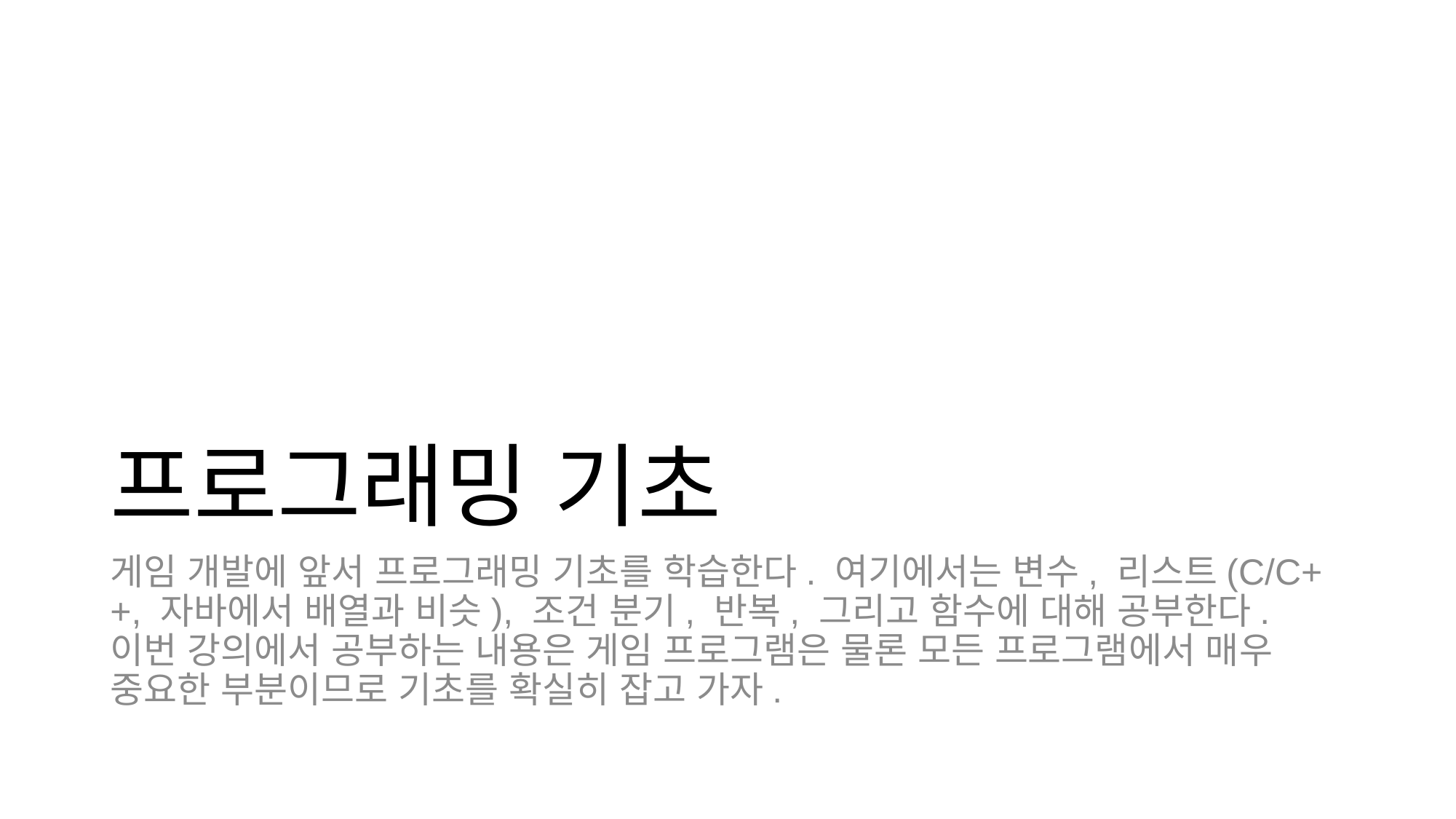

# 프로그래밍 기초
게임 개발에 앞서 프로그래밍 기초를 학습한다. 여기에서는 변수, 리스트(C/C++, 자바에서 배열과 비슷), 조건 분기, 반복, 그리고 함수에 대해 공부한다. 이번 강의에서 공부하는 내용은 게임 프로그램은 물론 모든 프로그램에서 매우 중요한 부분이므로 기초를 확실히 잡고 가자.